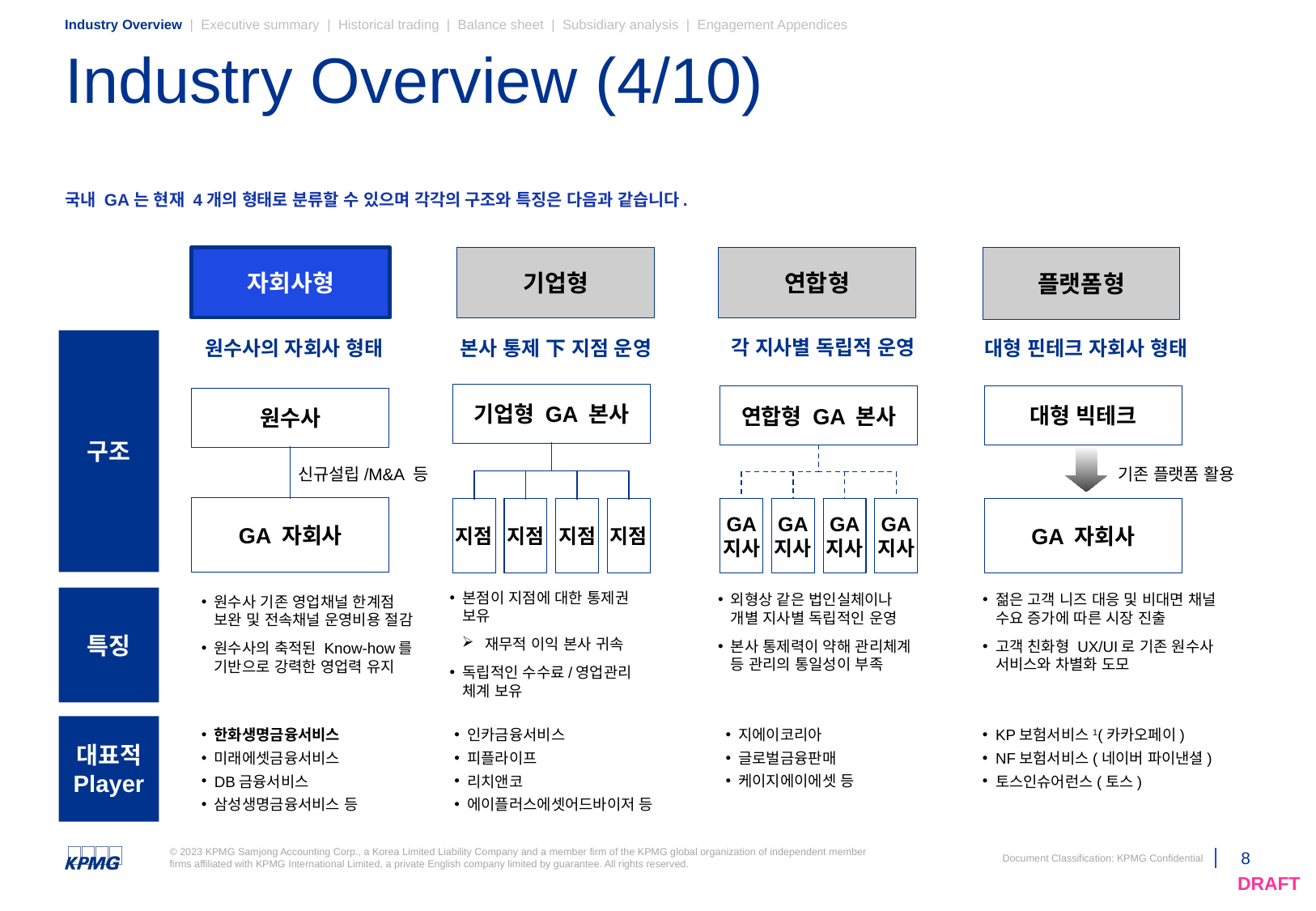

Industry Overview  |  Executive summary  |  Historical trading  |  Balance sheet  |  Subsidiary analysis  |  Engagement Appendices
# Industry Overview (4/10)
국내 GA는 현재 4개의 형태로 분류할 수 있으며 각각의 구조와 특징은 다음과 같습니다.
자회사형
기업형
본사 통제 下 지점 운영
기업형 GA 본사
지점
지점
지점
지점
본점이 지점에 대한 통제권 보유
재무적 이익 본사 귀속
독립적인 수수료/영업관리
체계 보유

인카금융서비스
피플라이프
리치앤코
에이플러스에셋어드바이저 등
연합형
각 지사별 독립적 운영
연합형 GA 본사
GA
지사
GA
지사
GA
지사
GA
지사
외형상 같은 법인실체이나
개별 지사별 독립적인 운영
본사 통제력이 약해 관리체계 등 관리의 통일성이 부족
지에이코리아
글로벌금융판매
케이지에이에셋 등
플랫폼형
구조
원수사의 자회사 형태
대형 핀테크 자회사 형태
대형 빅테크
원수사

신규설립/M&A 등
기존 플랫폼 활용
GA 자회사
GA 자회사
특징
젊은 고객 니즈 대응 및 비대면 채널 수요 증가에 따른 시장 진출
고객 친화형 UX/UI로 기존 원수사 서비스와 차별화 도모
원수사 기존 영업채널 한계점 보완 및 전속채널 운영비용 절감
원수사의 축적된 Know-how를
기반으로 강력한 영업력 유지
대표적
Player
한화생명금융서비스
미래에셋금융서비스
DB금융서비스
삼성생명금융서비스 등
KP보험서비스1(카카오페이)
NF보험서비스(네이버 파이낸셜)
토스인슈어런스(토스)